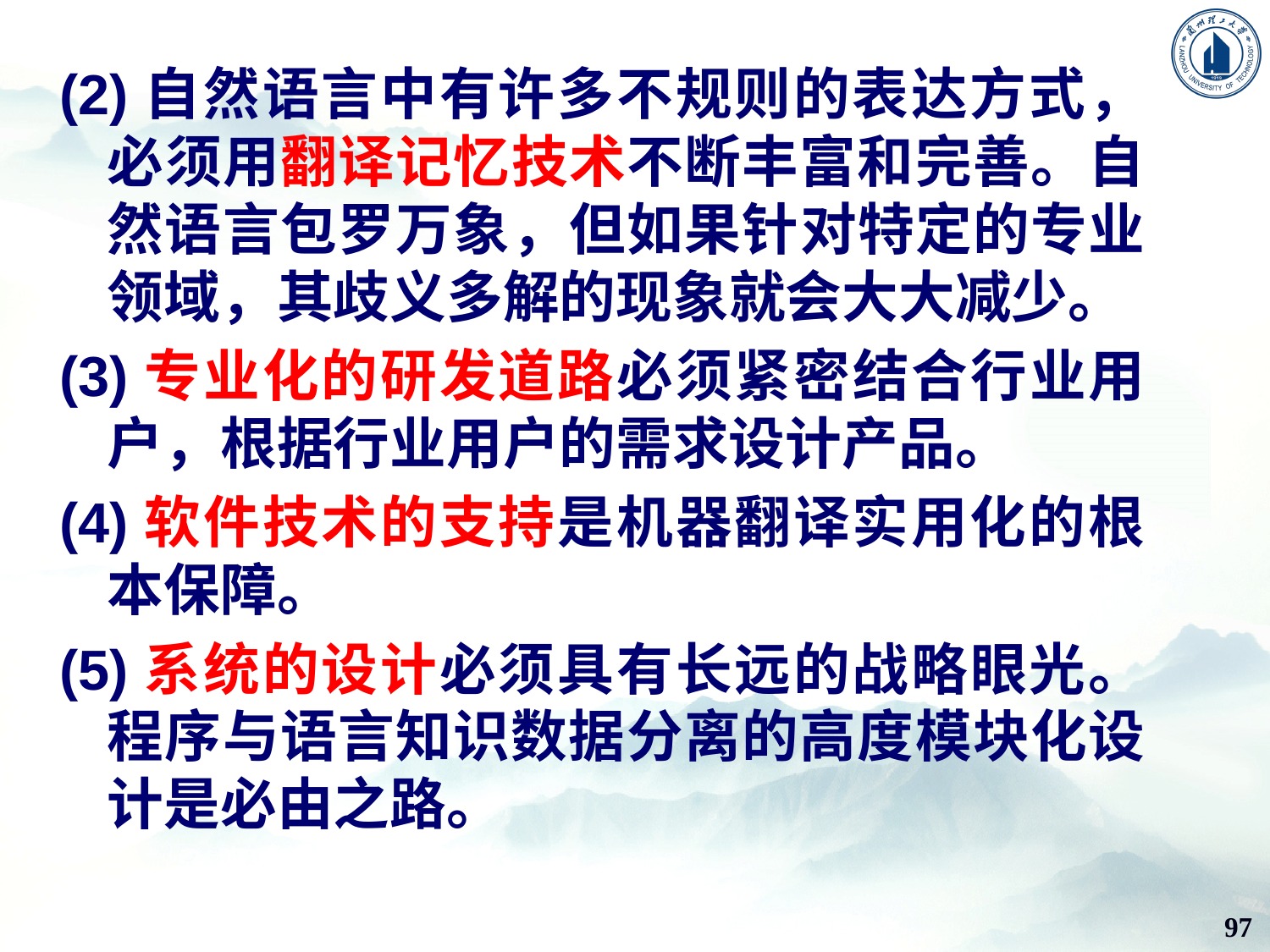

(2)自然语言中有许多不规则的表达方式，必须用翻译记忆技术不断丰富和完善。自然语言包罗万象，但如果针对特定的专业领域，其歧义多解的现象就会大大减少。
(3)专业化的研发道路必须紧密结合行业用户，根据行业用户的需求设计产品。
(4)软件技术的支持是机器翻译实用化的根本保障。
(5)系统的设计必须具有长远的战略眼光。程序与语言知识数据分离的高度模块化设计是必由之路。
97